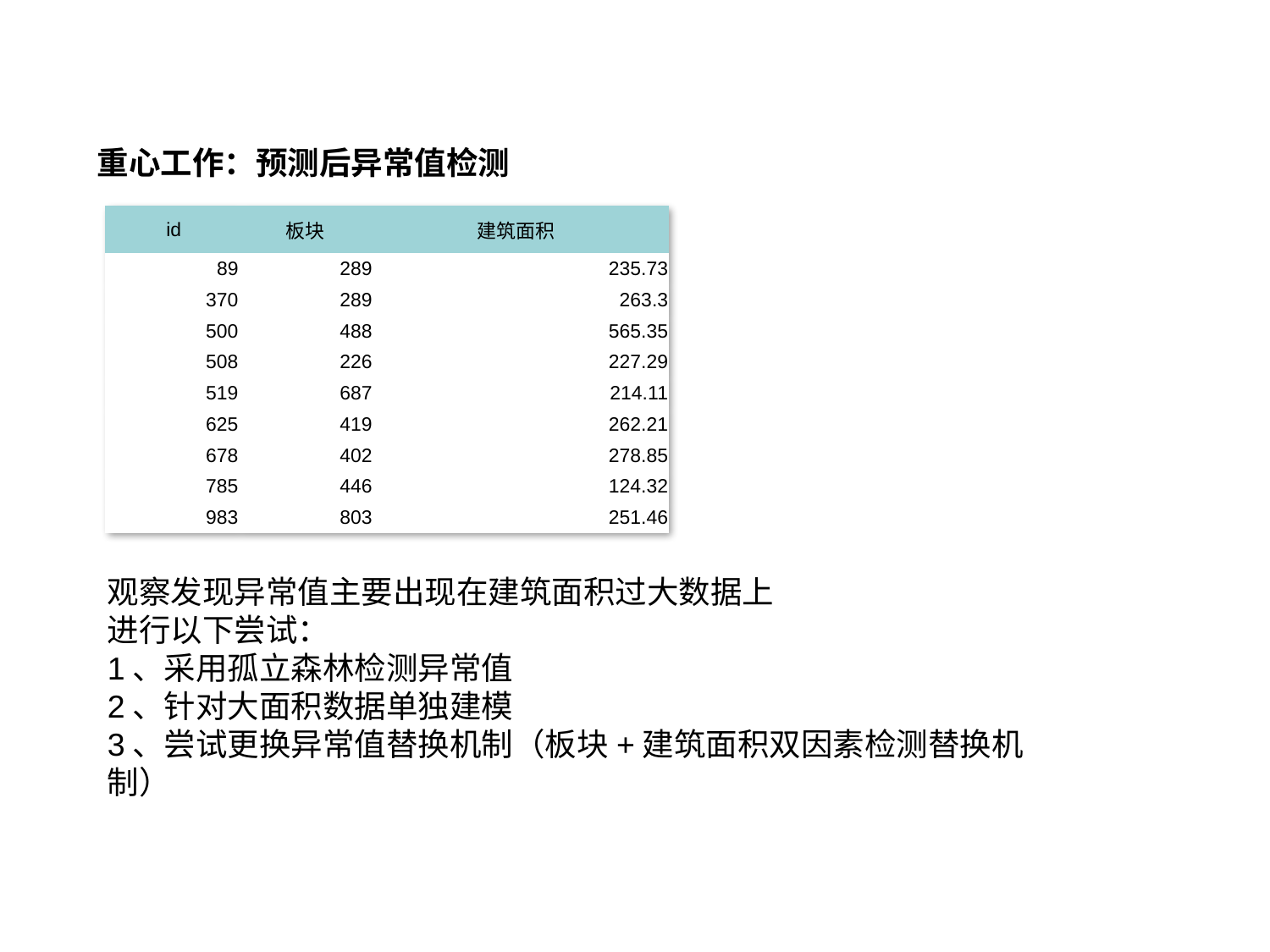

重心工作：预测后异常值检测
| id | 板块 | 建筑面积 |
| --- | --- | --- |
| 89 | 289 | 235.73 |
| 370 | 289 | 263.3 |
| 500 | 488 | 565.35 |
| 508 | 226 | 227.29 |
| 519 | 687 | 214.11 |
| 625 | 419 | 262.21 |
| 678 | 402 | 278.85 |
| 785 | 446 | 124.32 |
| 983 | 803 | 251.46 |
观察发现异常值主要出现在建筑面积过大数据上
进行以下尝试：
1、采用孤立森林检测异常值
2、针对大面积数据单独建模
3、尝试更换异常值替换机制（板块+建筑面积双因素检测替换机制）